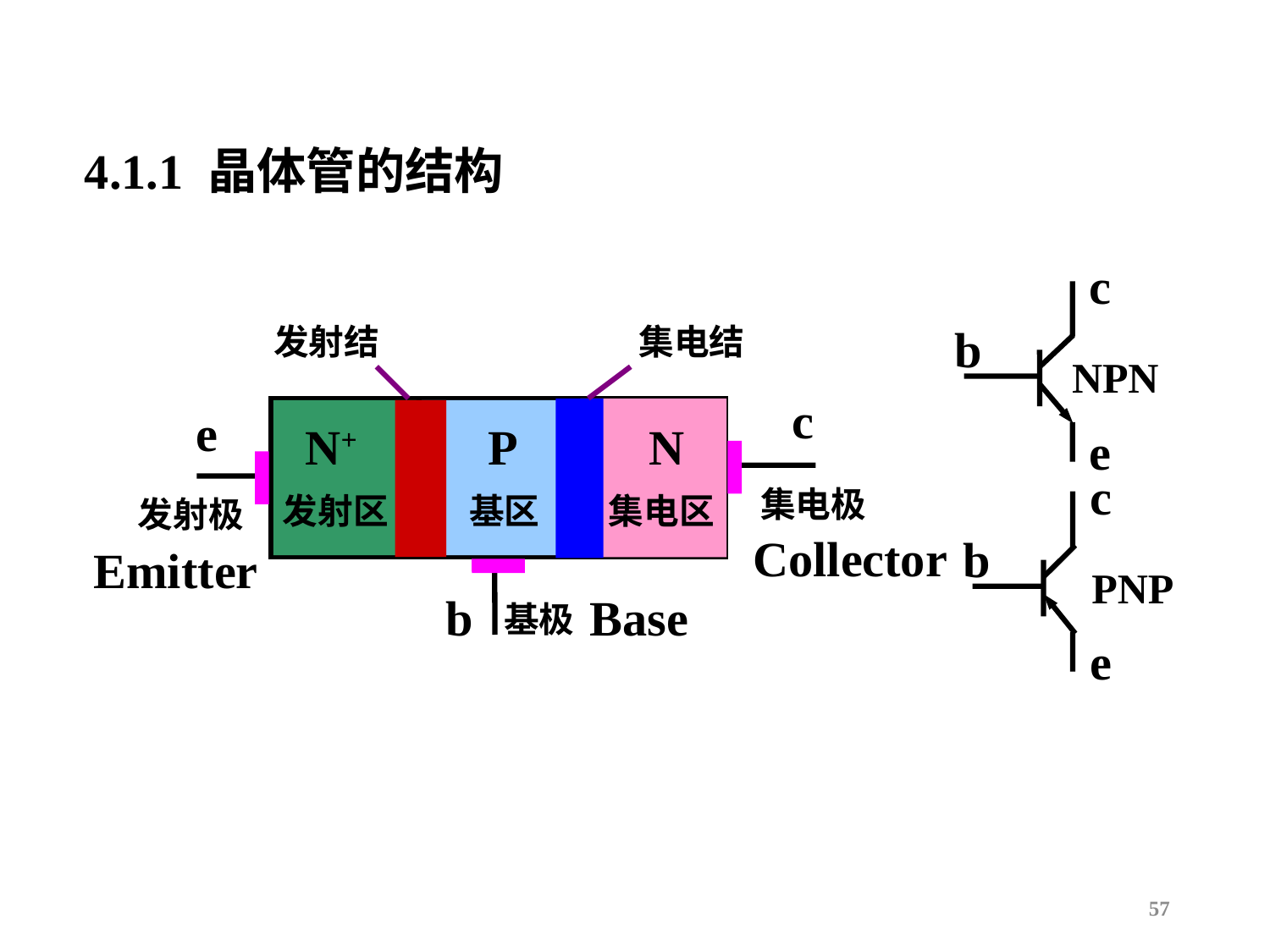

4.1.1 晶体管的结构
c

b

NPN

e

发射结
集电结

c
e

N+
P
N

c

b

PNP

e

集电极
发射区
基区
集电区
发射极
Collector
Emitter

Base
b
基极
57